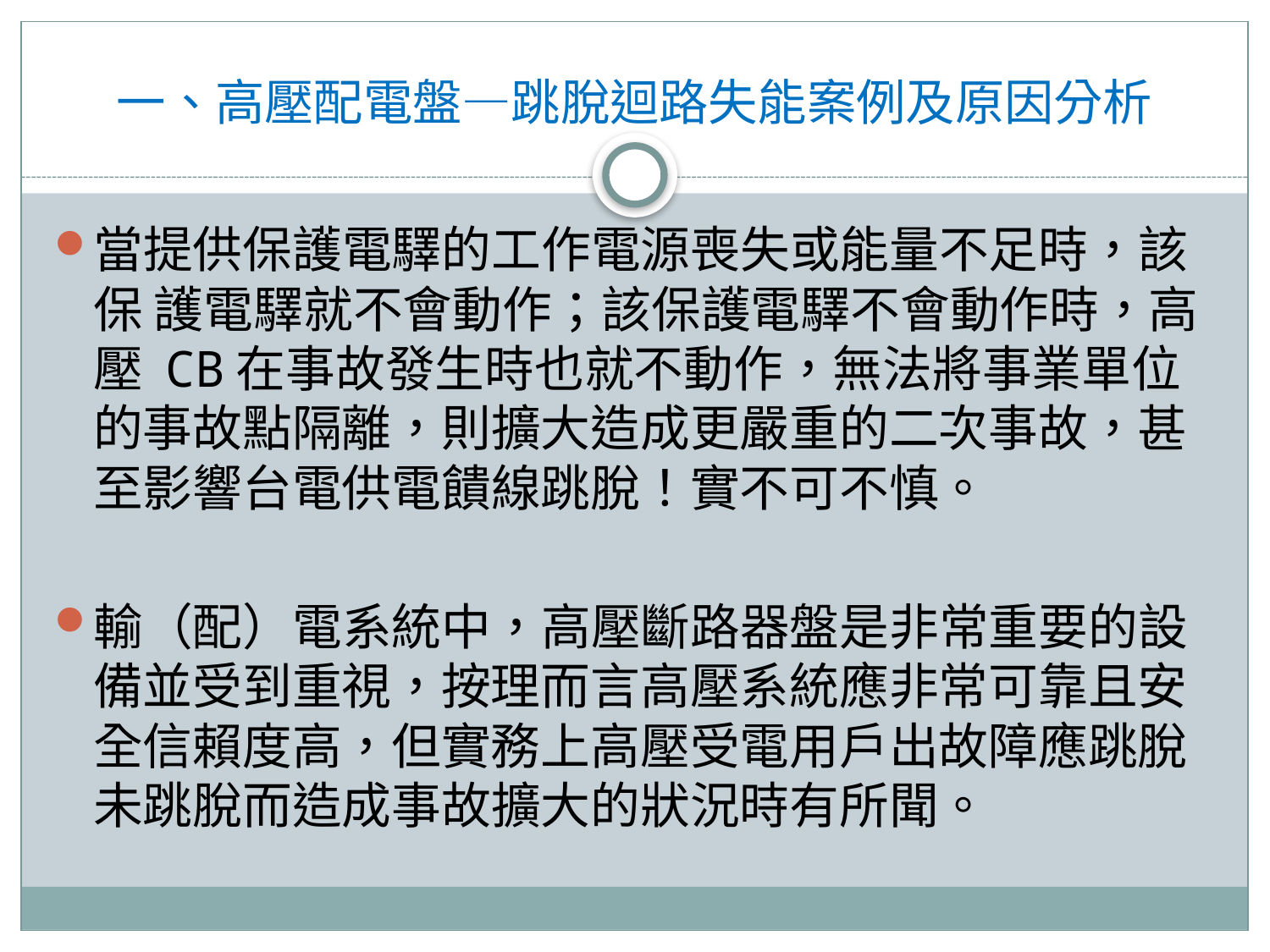

# 一、高壓配電盤—跳脫迴路失能案例及原因分析
當提供保護電驛的工作電源喪失或能量不足時，該保 護電驛就不會動作；該保護電驛不會動作時，高壓 CB在事故發生時也就不動作，無法將事業單位的事故點隔離，則擴大造成更嚴重的二次事故，甚至影響台電供電饋線跳脫！實不可不慎。

輸（配）電系統中，高壓斷路器盤是非常重要的設備並受到重視，按理而言高壓系統應非常可靠且安全信賴度高，但實務上高壓受電用戶出故障應跳脫未跳脫而造成事故擴大的狀況時有所聞。